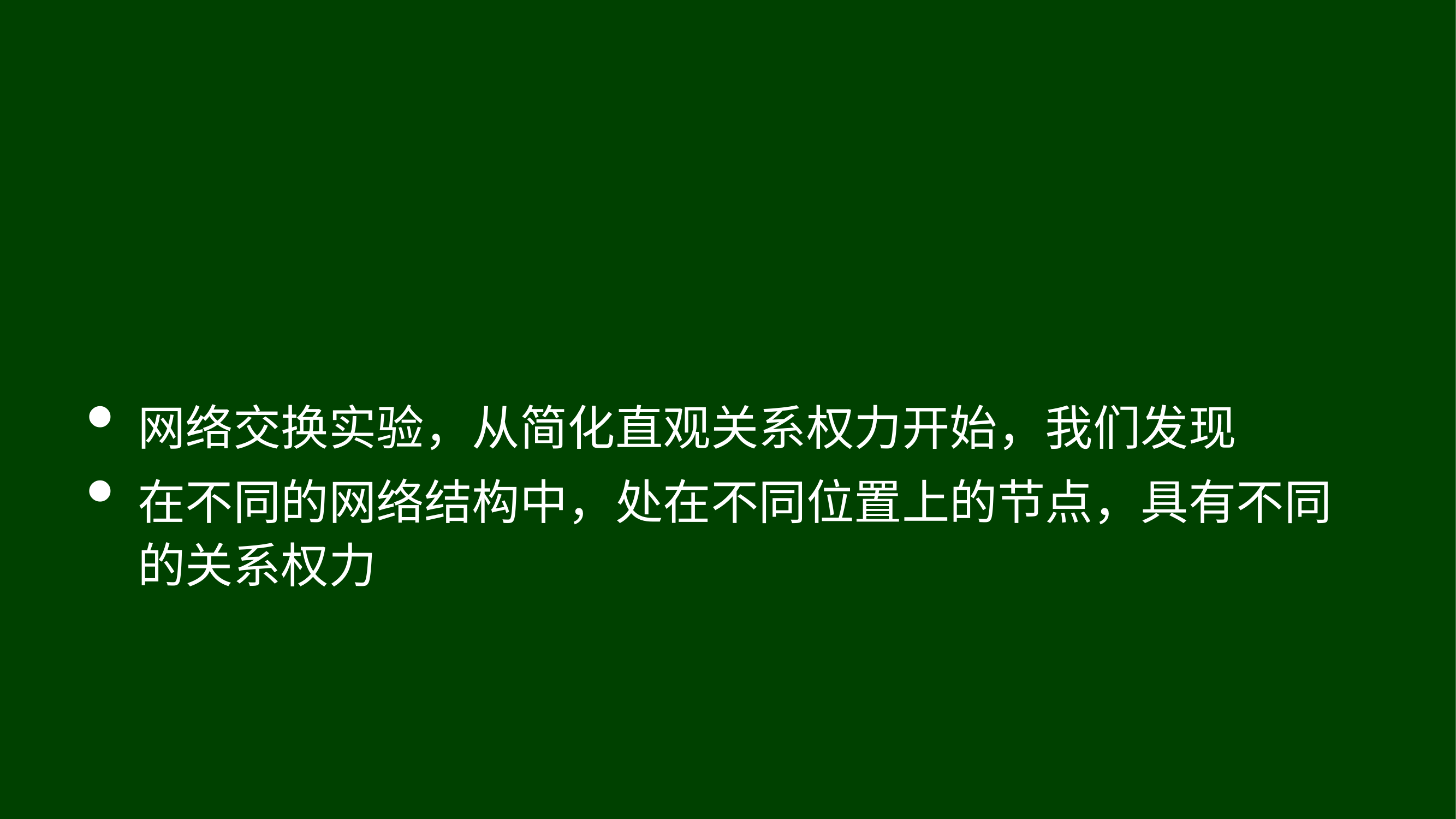

#
网络交换实验，从简化直观关系权力开始，我们发现
在不同的网络结构中，处在不同位置上的节点，具有不同的关系权力